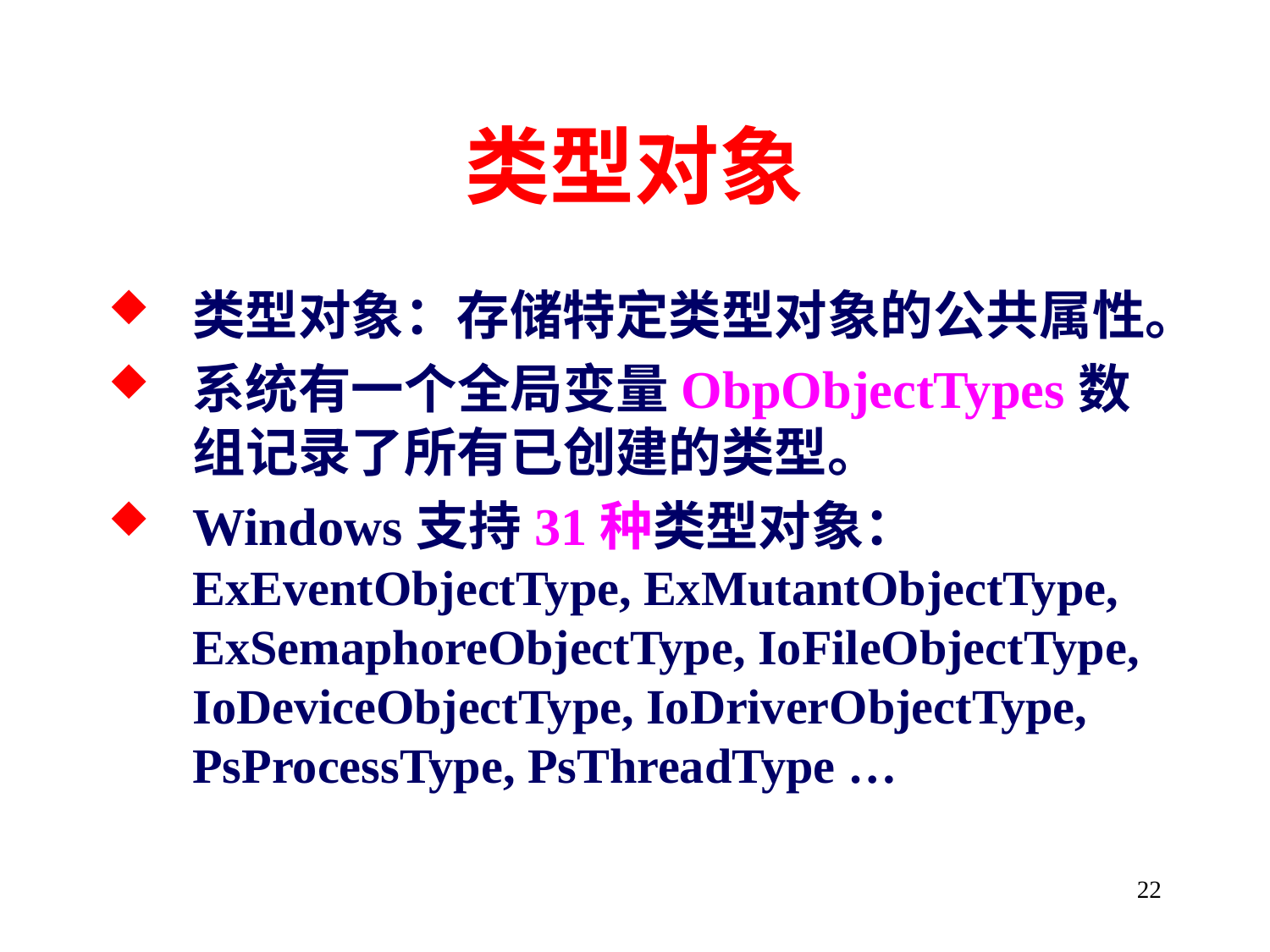

# 类型对象
类型对象：存储特定类型对象的公共属性。
系统有一个全局变量ObpObjectTypes数组记录了所有已创建的类型。
Windows支持31种类型对象： ExEventObjectType, ExMutantObjectType, ExSemaphoreObjectType, IoFileObjectType, IoDeviceObjectType, IoDriverObjectType, PsProcessType, PsThreadType …
22